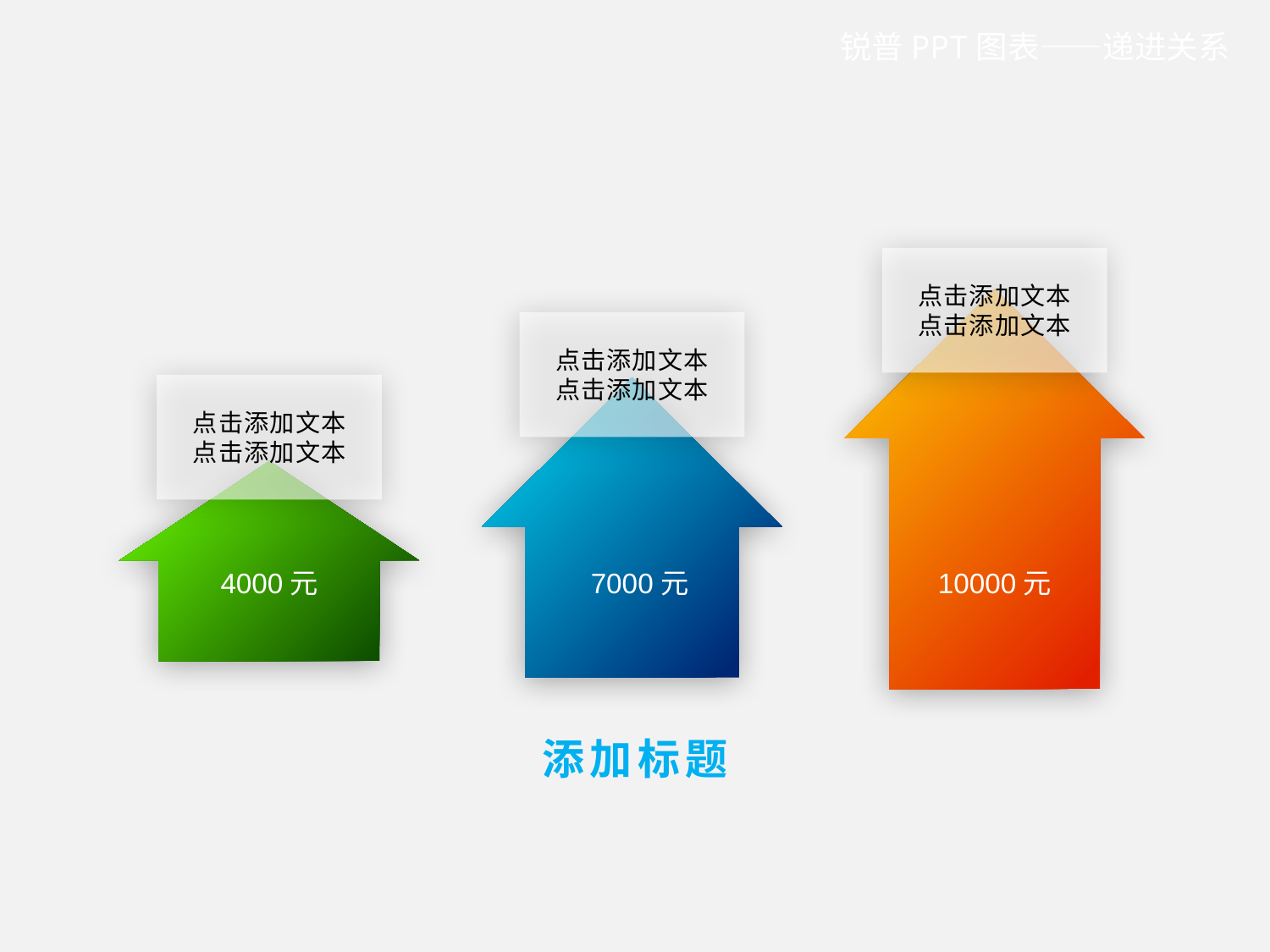

锐普PPT图表——递进关系

点击添加文本
点击添加文本

点击添加文本
点击添加文本

点击添加文本
点击添加文本

4000元
7000元
10000元
添加标题